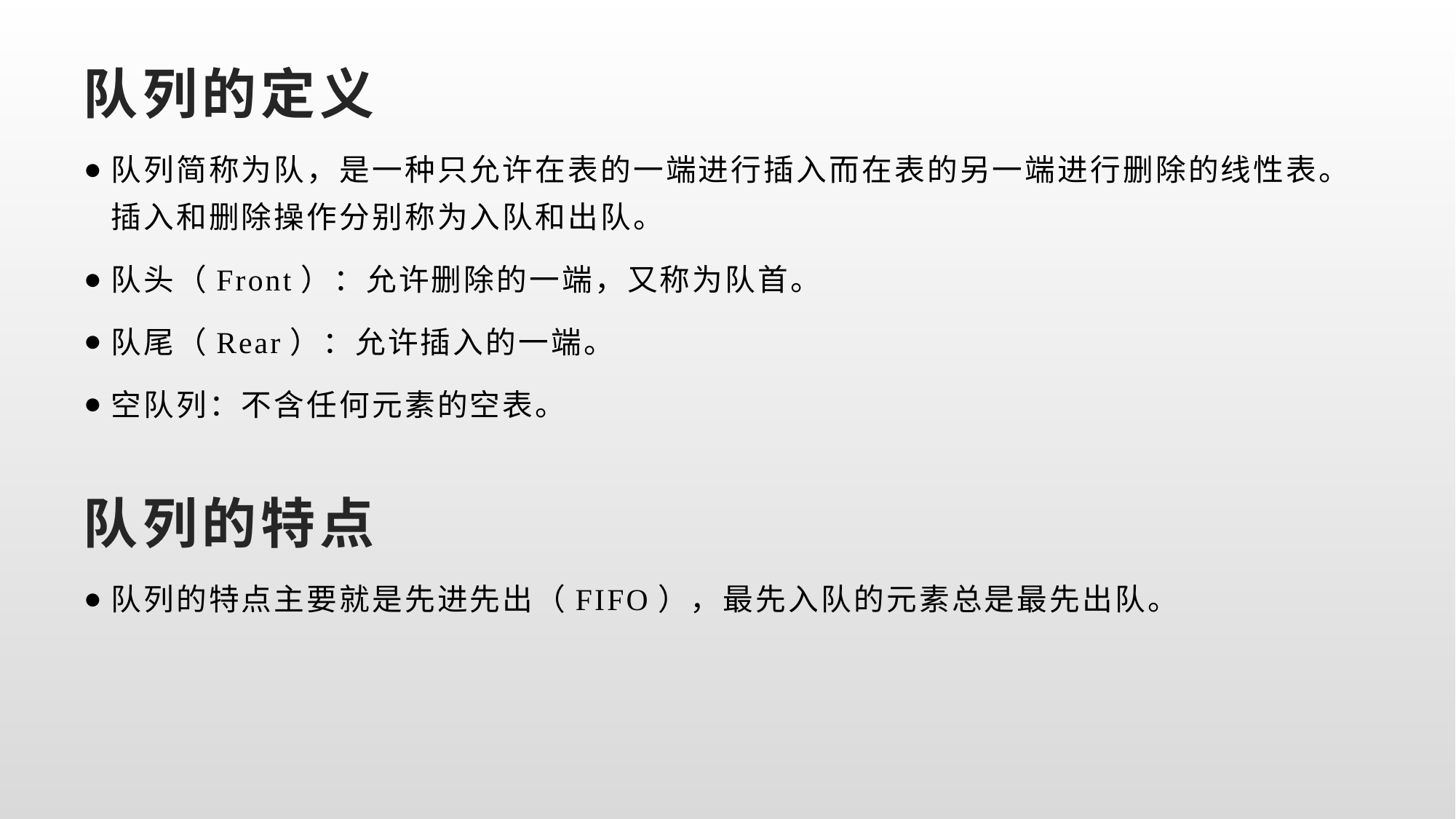

# 队列的定义
队列简称为队，是一种只允许在表的一端进行插入而在表的另一端进行删除的线性表。插入和删除操作分别称为入队和出队。
队头（Front）：允许删除的一端，又称为队首。
队尾（Rear）：允许插入的一端。
空队列：不含任何元素的空表。
队列的特点

队列的特点主要就是先进先出（FIFO），最先入队的元素总是最先出队。